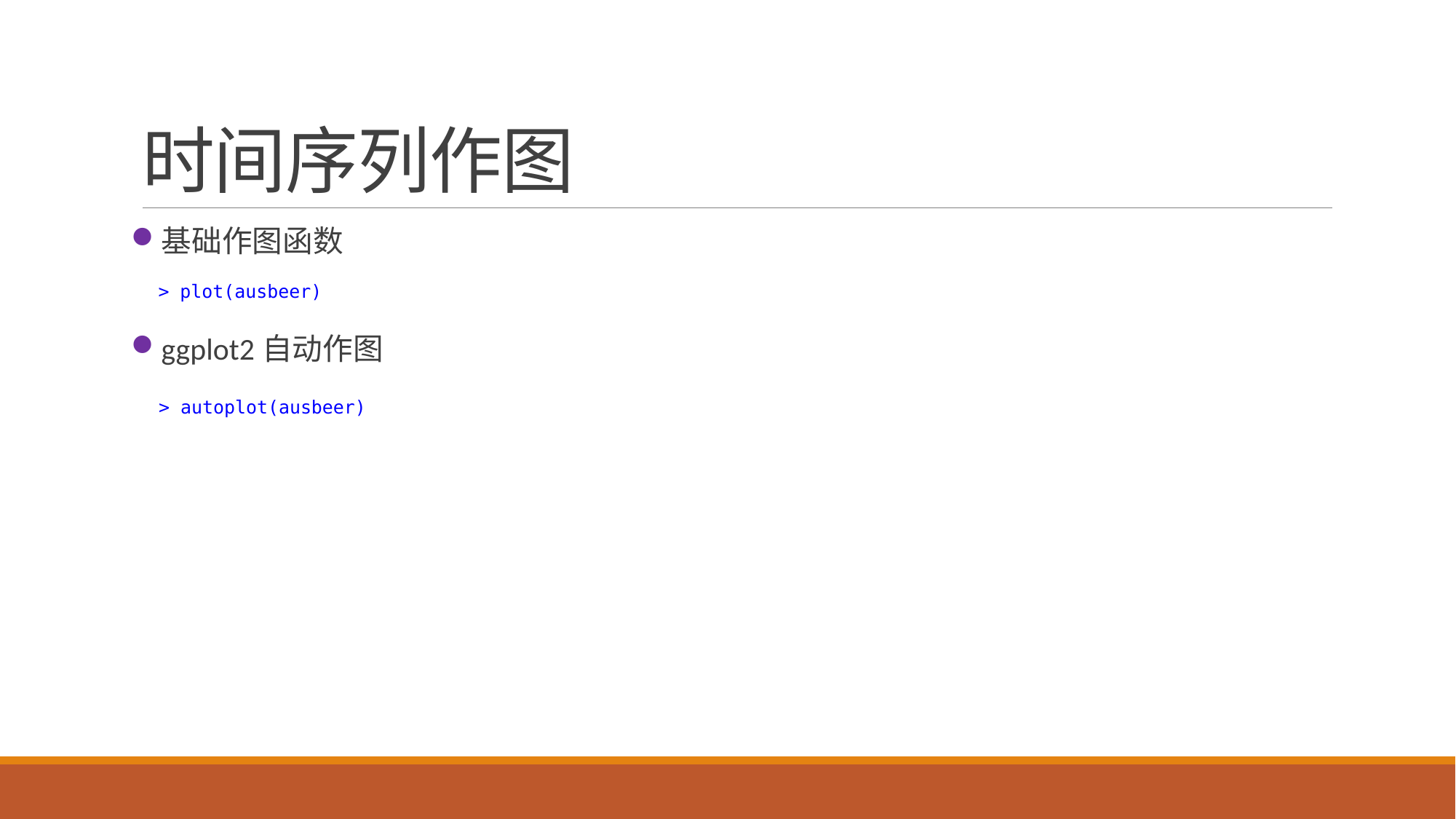

# 时间序列作图
基础作图函数

ggplot2自动作图

> plot(ausbeer)
> autoplot(ausbeer)